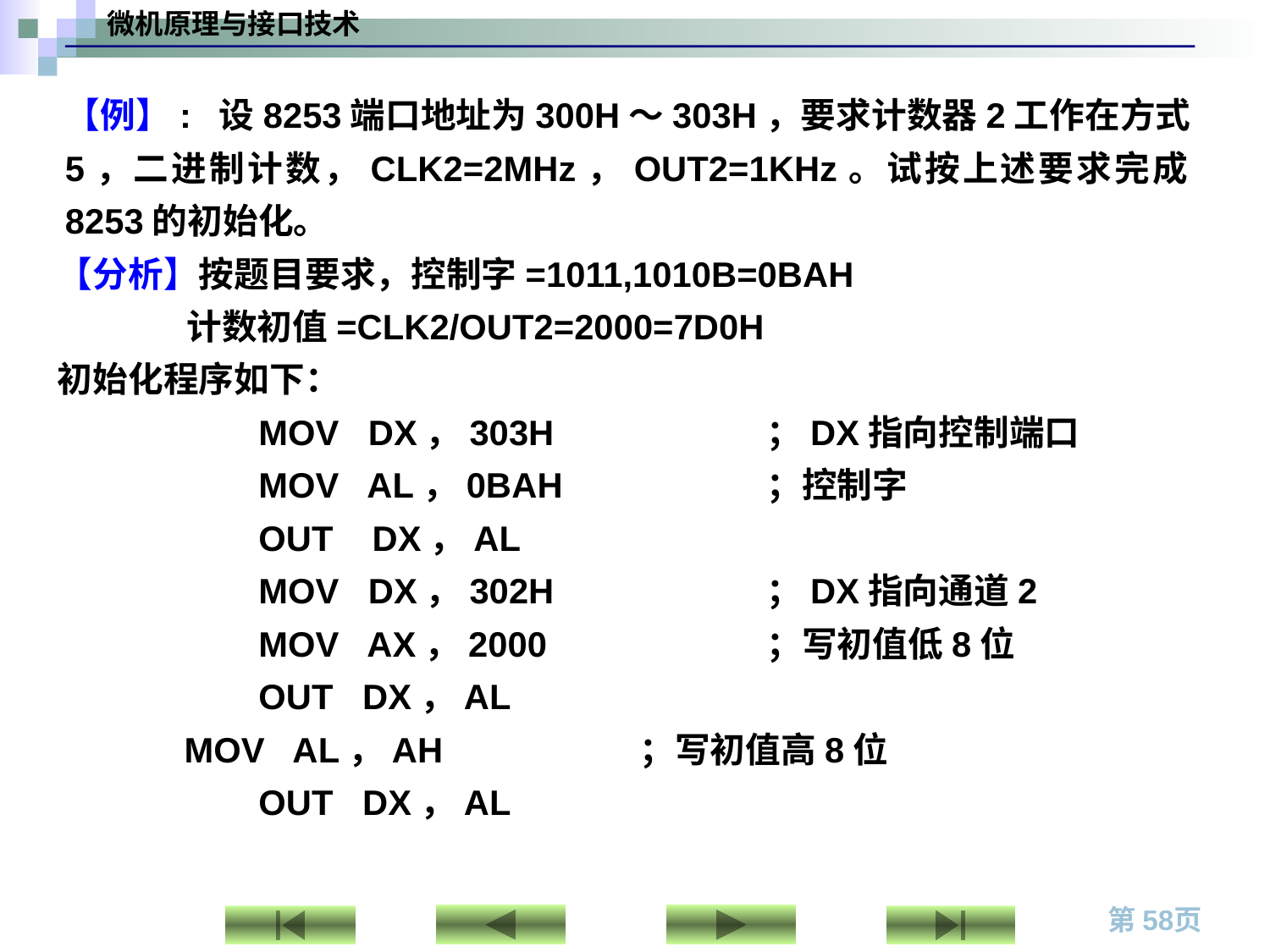

【例】:  设8253端口地址为300H～303H，要求计数器2工作在方式5，二进制计数，CLK2=2MHz，OUT2=1KHz。试按上述要求完成8253的初始化。
【分析】按题目要求，控制字=1011,1010B=0BAH
               计数初值=CLK2/OUT2=2000=7D0H
初始化程序如下：
		MOV   DX，303H		；DX指向控制端口
		MOV   AL，0BAH		；控制字
		OUT    DX，AL
		MOV   DX，302H		；DX指向通道2
		MOV   AX，2000		；写初值低8位
		OUT   DX，AL
             MOV   AL，AH	             	；写初值高8位
		OUT   DX，AL